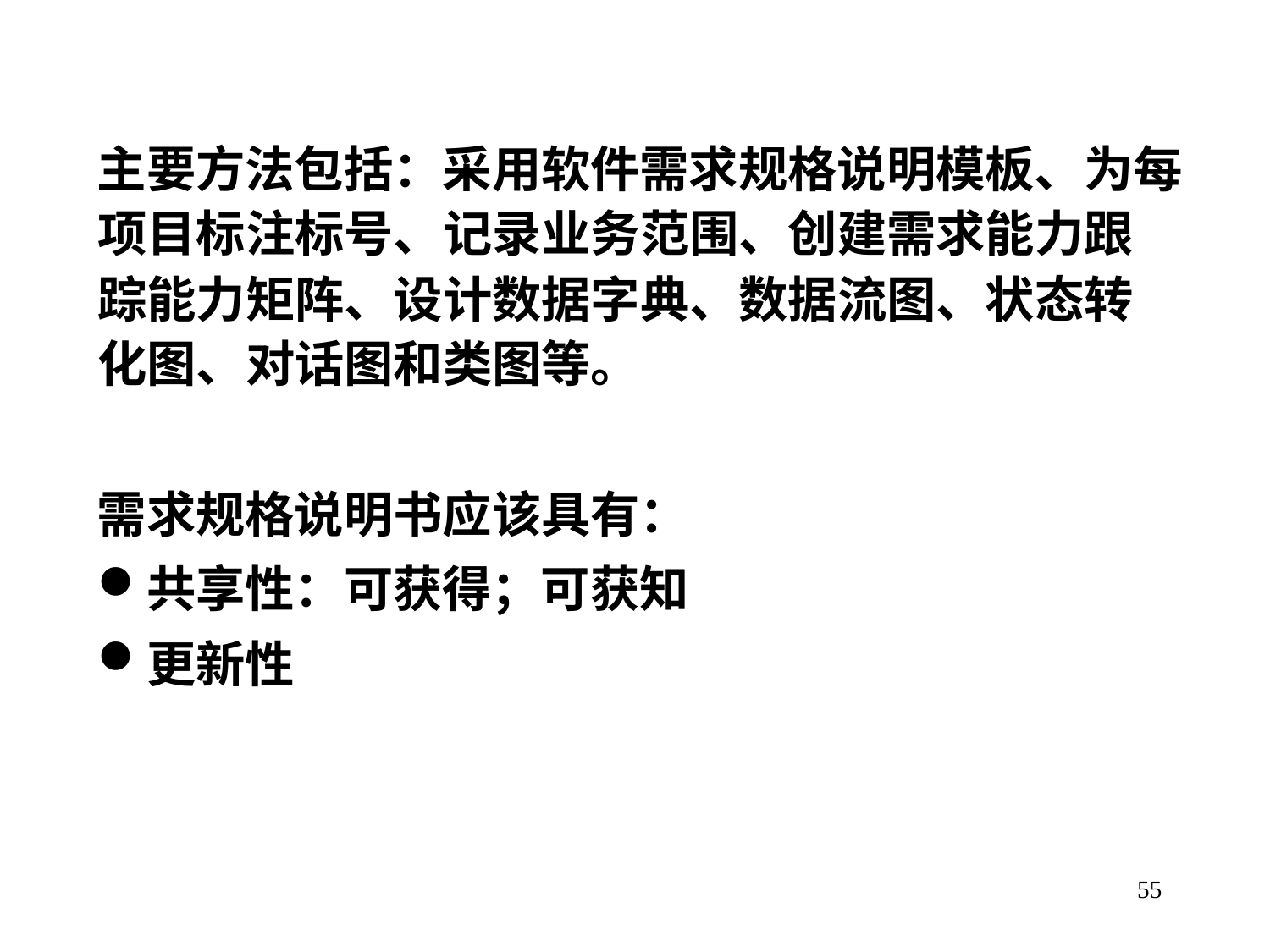

# 主要方法包括：采用软件需求规格说明模板、为每项目标注标号、记录业务范围、创建需求能力跟踪能力矩阵、设计数据字典、数据流图、状态转化图、对话图和类图等。

需求规格说明书应该具有：
共享性：可获得；可获知
更新性

55